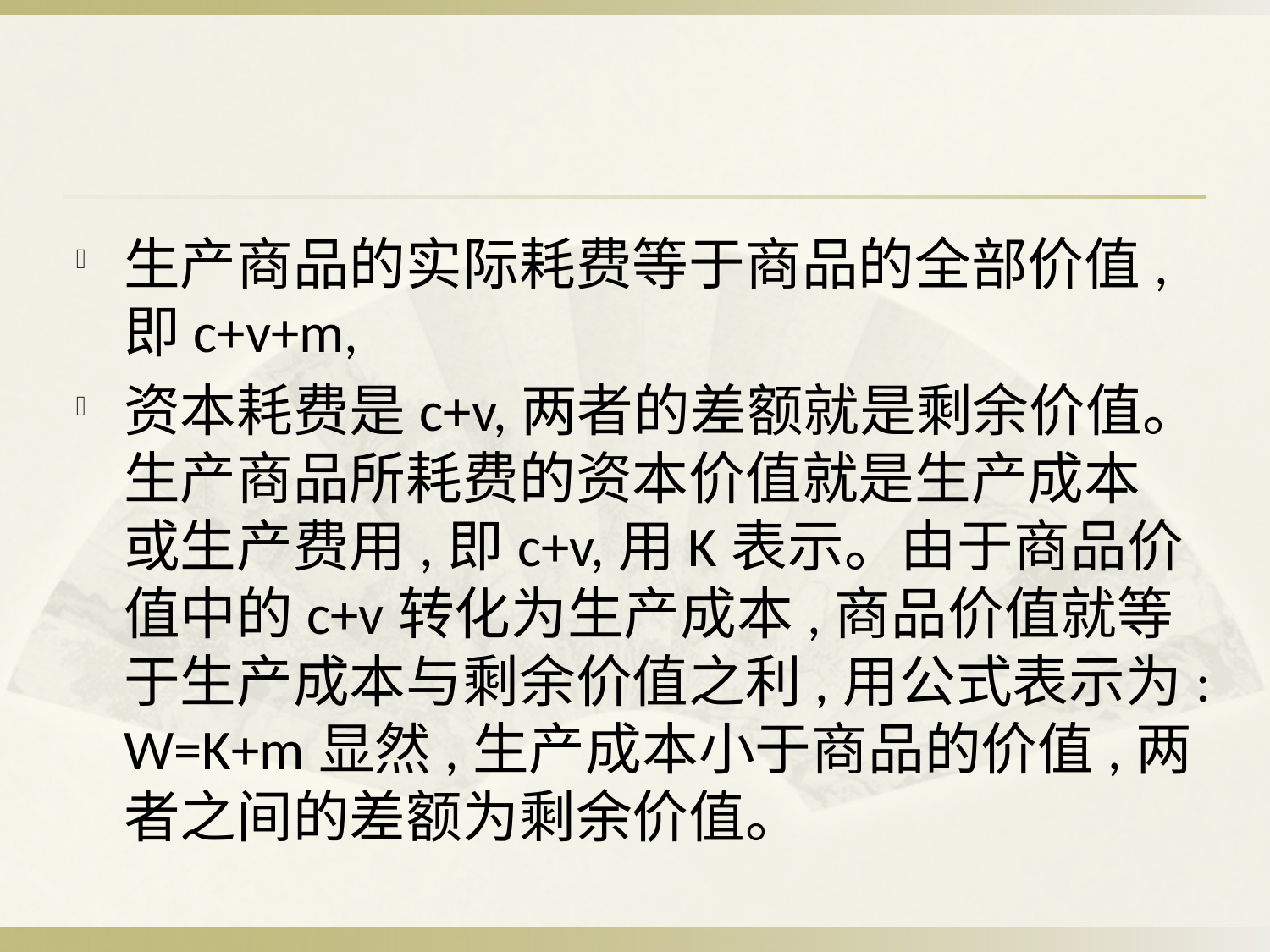

#
生产商品的实际耗费等于商品的全部价值,即c+v+m,
资本耗费是c+v,两者的差额就是剩余价值。生产商品所耗费的资本价值就是生产成本或生产费用,即c+v,用K表示。由于商品价值中的c+v转化为生产成本,商品价值就等于生产成本与剩余价值之利,用公式表示为:W=K+m显然,生产成本小于商品的价值,两者之间的差额为剩余价值。